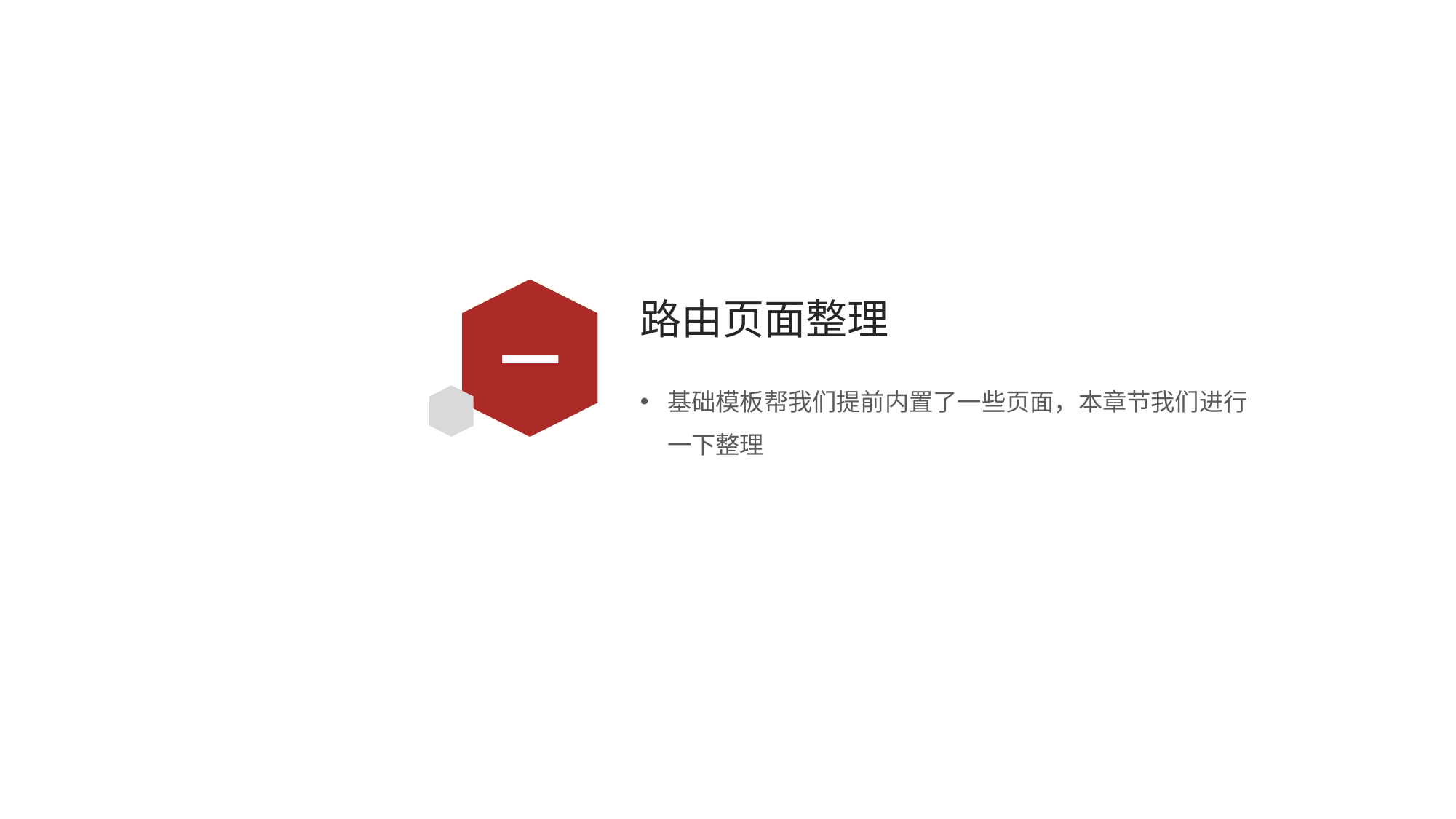

# 路由页面整理
一
基础模板帮我们提前内置了一些页面，本章节我们进行一下整理